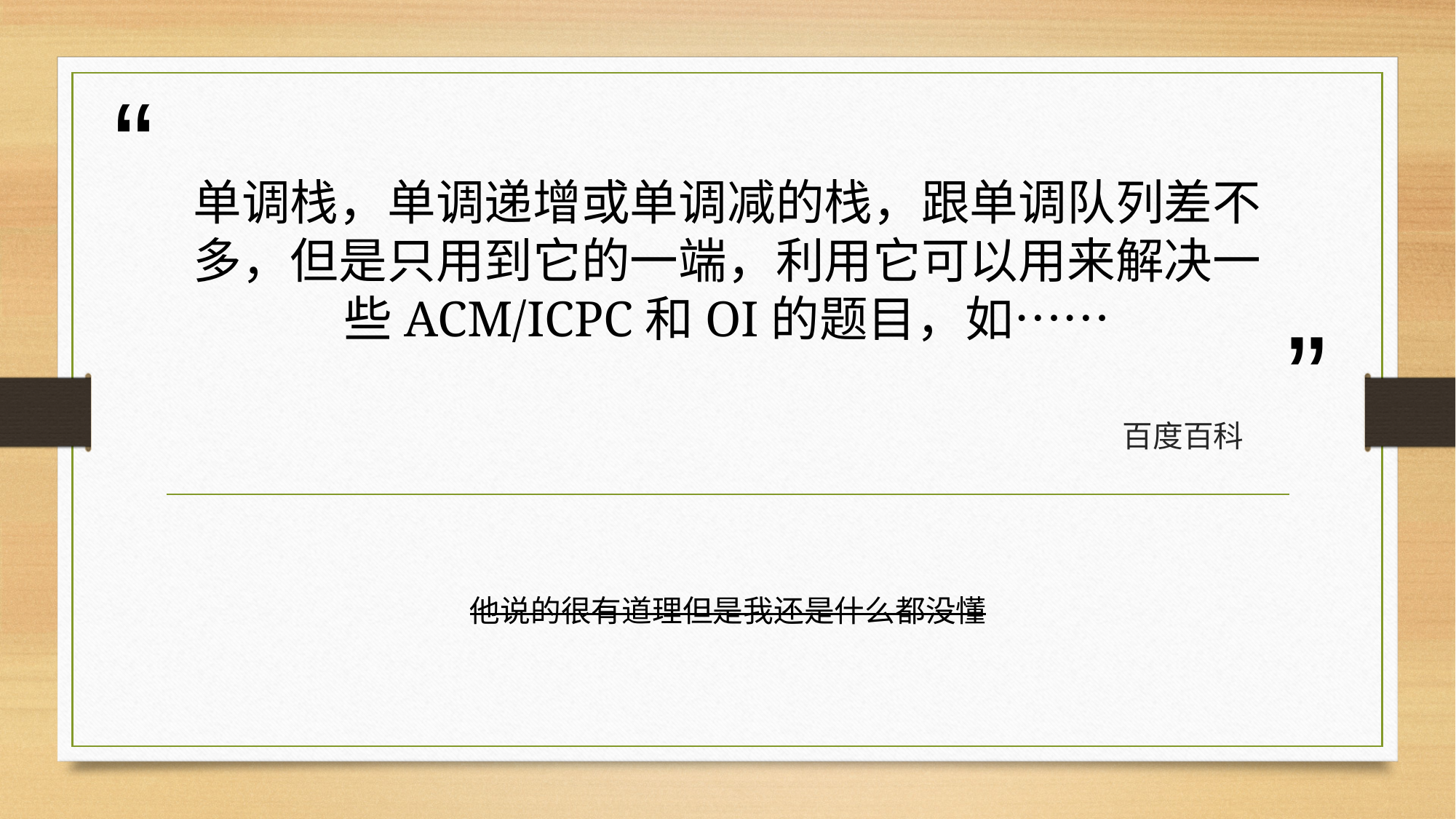

# 单调栈，单调递增或单调减的栈，跟单调队列差不多，但是只用到它的一端，利用它可以用来解决一些ACM/ICPC和OI的题目，如……
百度百科
他说的很有道理但是我还是什么都没懂